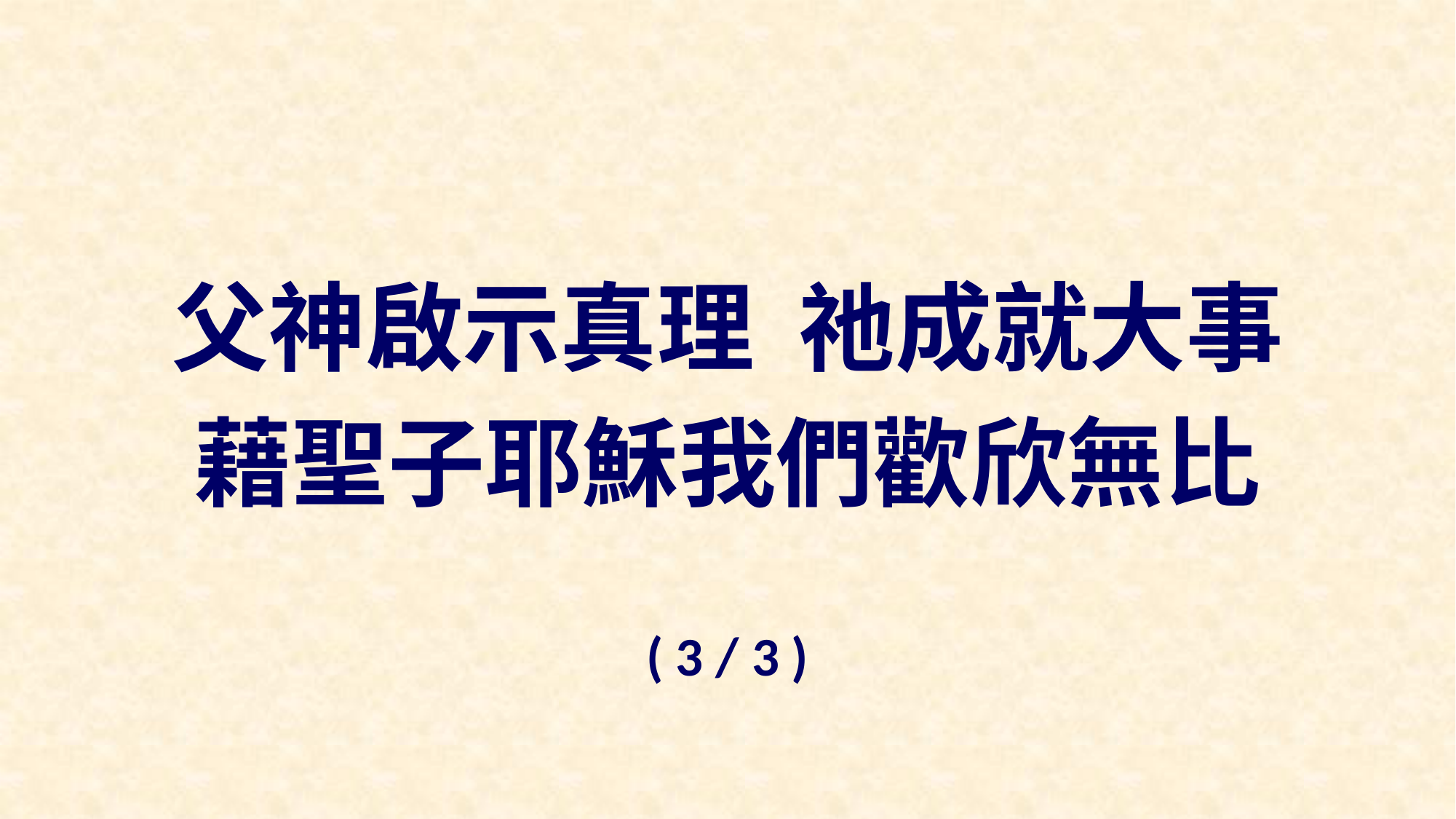

父神啟示真理  祂成就大事
藉聖子耶穌我們歡欣無比
( 3 / 3 )